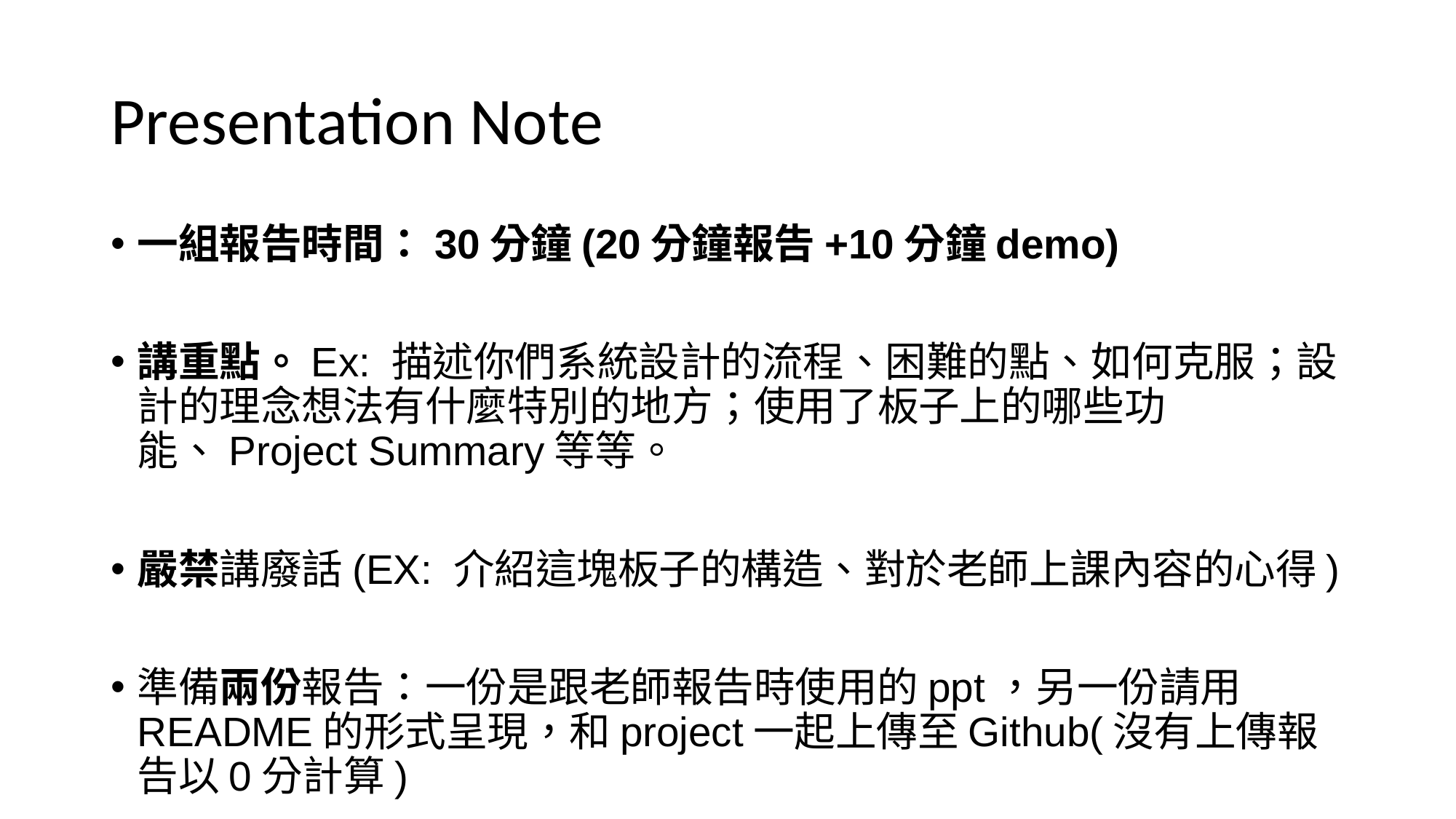

# Presentation Note
一組報告時間：30分鐘(20分鐘報告+10分鐘demo)

講重點。Ex: 描述你們系統設計的流程、困難的點、如何克服；設計的理念想法有什麼特別的地方；使用了板子上的哪些功能、Project Summary等等。

嚴禁講廢話(EX: 介紹這塊板子的構造、對於老師上課內容的心得)

準備兩份報告：一份是跟老師報告時使用的ppt，另一份請用README的形式呈現，和project一起上傳至Github(沒有上傳報告以0分計算)